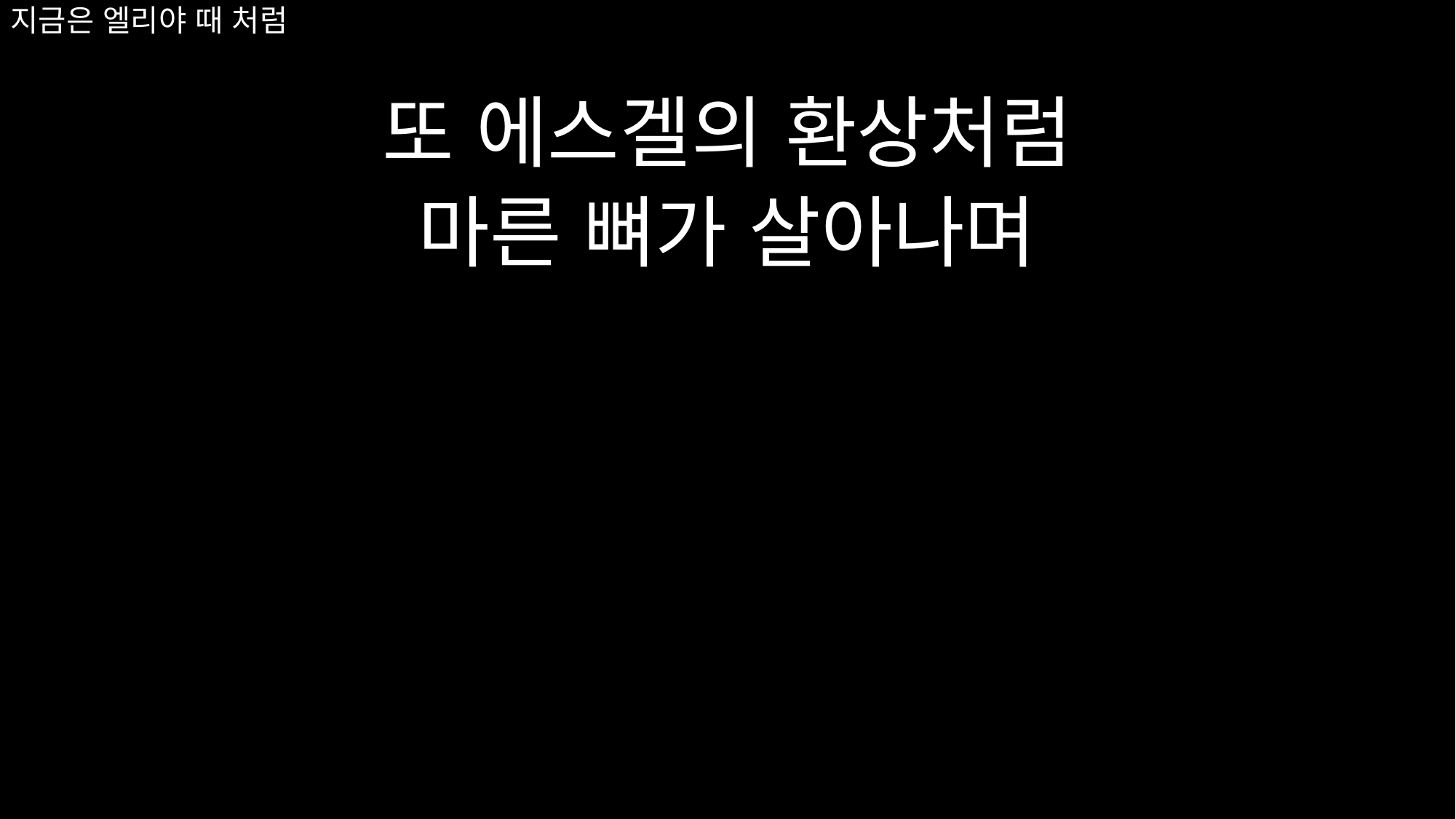

# 지금은 엘리야 때 처럼
또 에스겔의 환상처럼
마른 뼈가 살아나며